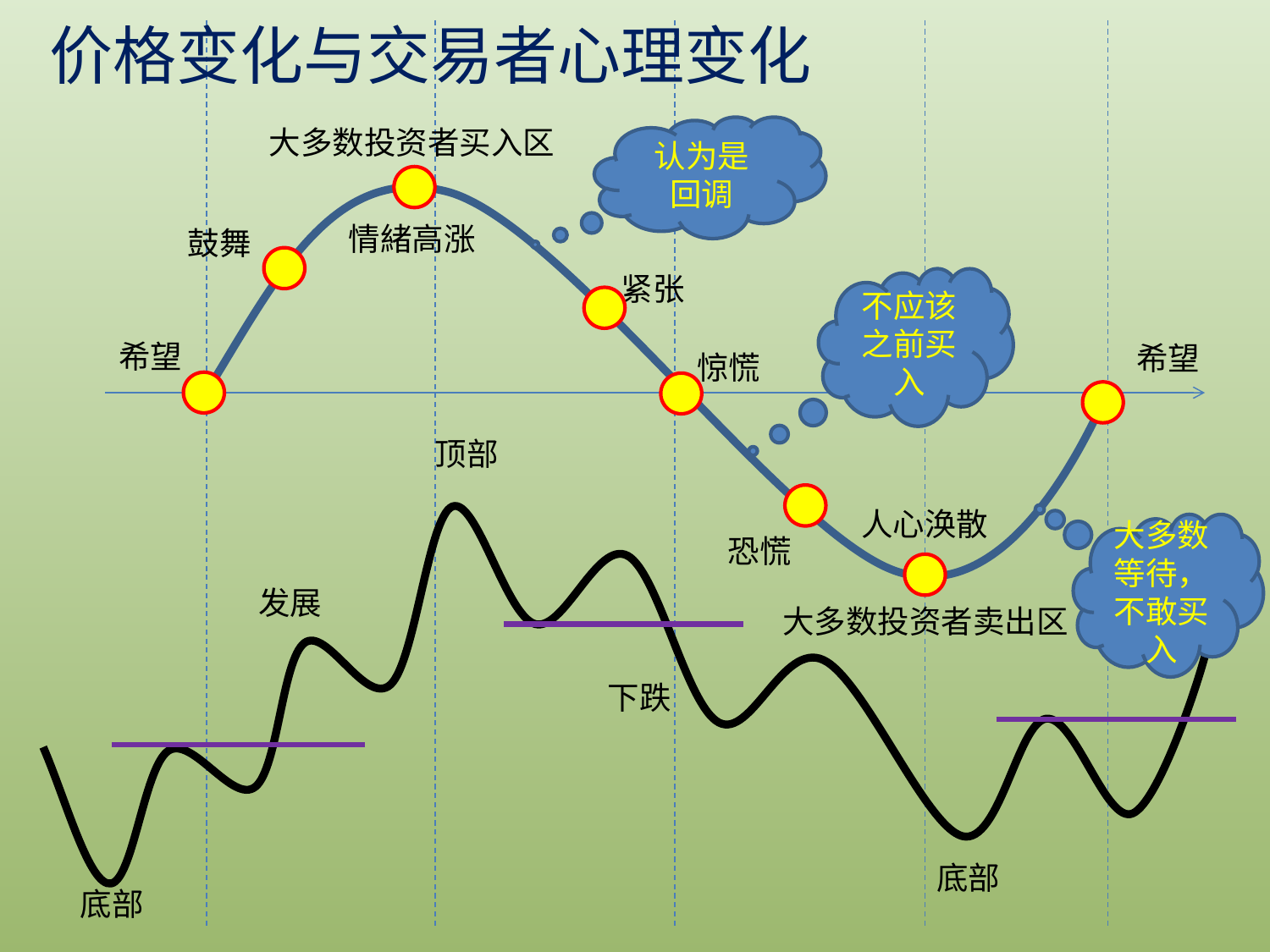

价格变化与交易者心理变化
大多数投资者买入区
认为是回调

情緒高涨
鼓舞

紧张
不应该之前买入

希望
希望
惊慌

顶部

人心涣散

大多数等待，不敢买入
恐慌

发展
大多数投资者卖出区
下跌
底部
底部